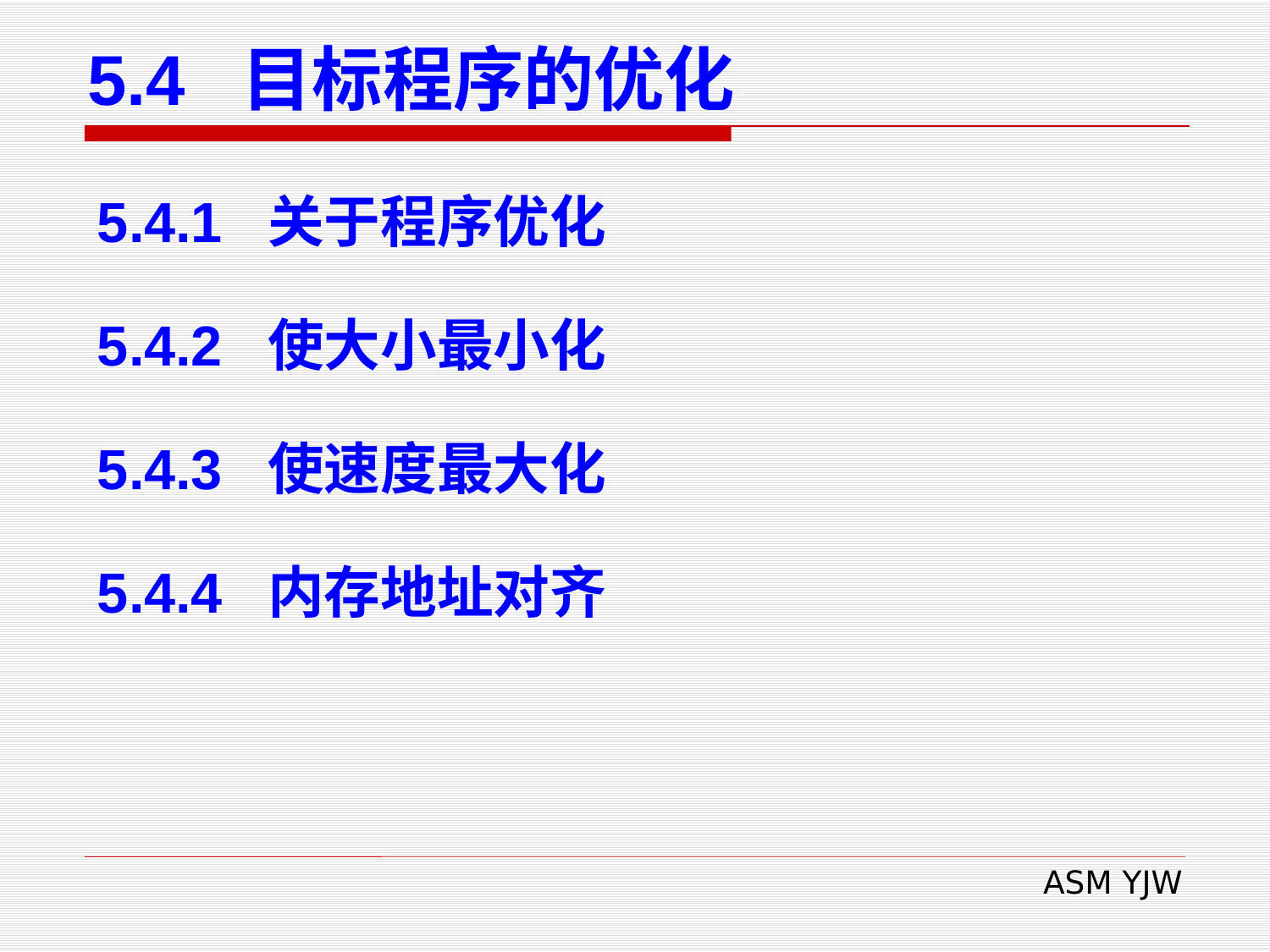

# 5.4  目标程序的优化
5.4.1  关于程序优化
5.4.2  使大小最小化
5.4.3  使速度最大化
5.4.4  内存地址对齐